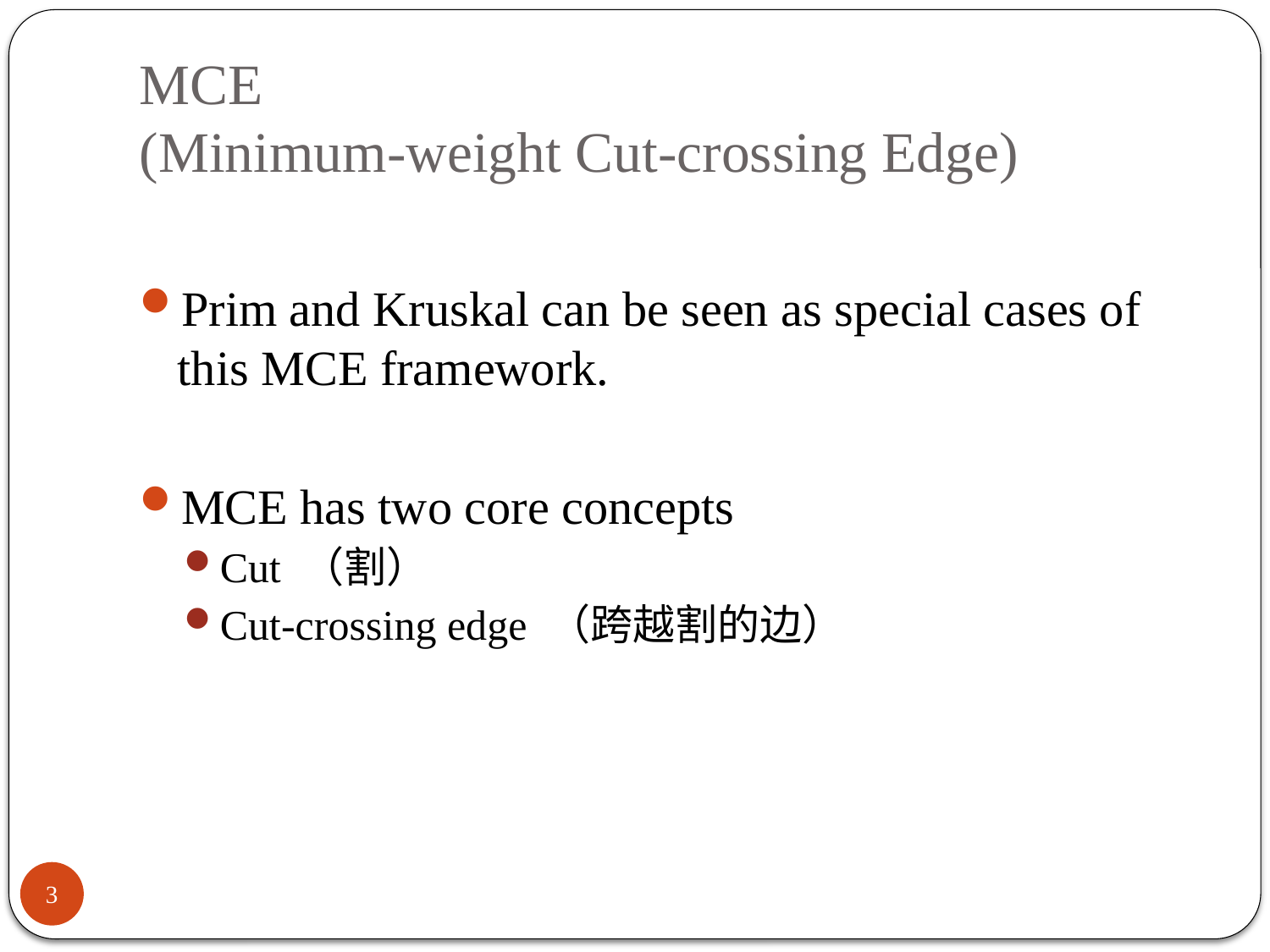

# MCE (Minimum-weight Cut-crossing Edge)

Prim and Kruskal can be seen as special cases of this MCE framework.

MCE has two core concepts
Cut （割）
Cut-crossing edge （跨越割的边）

3